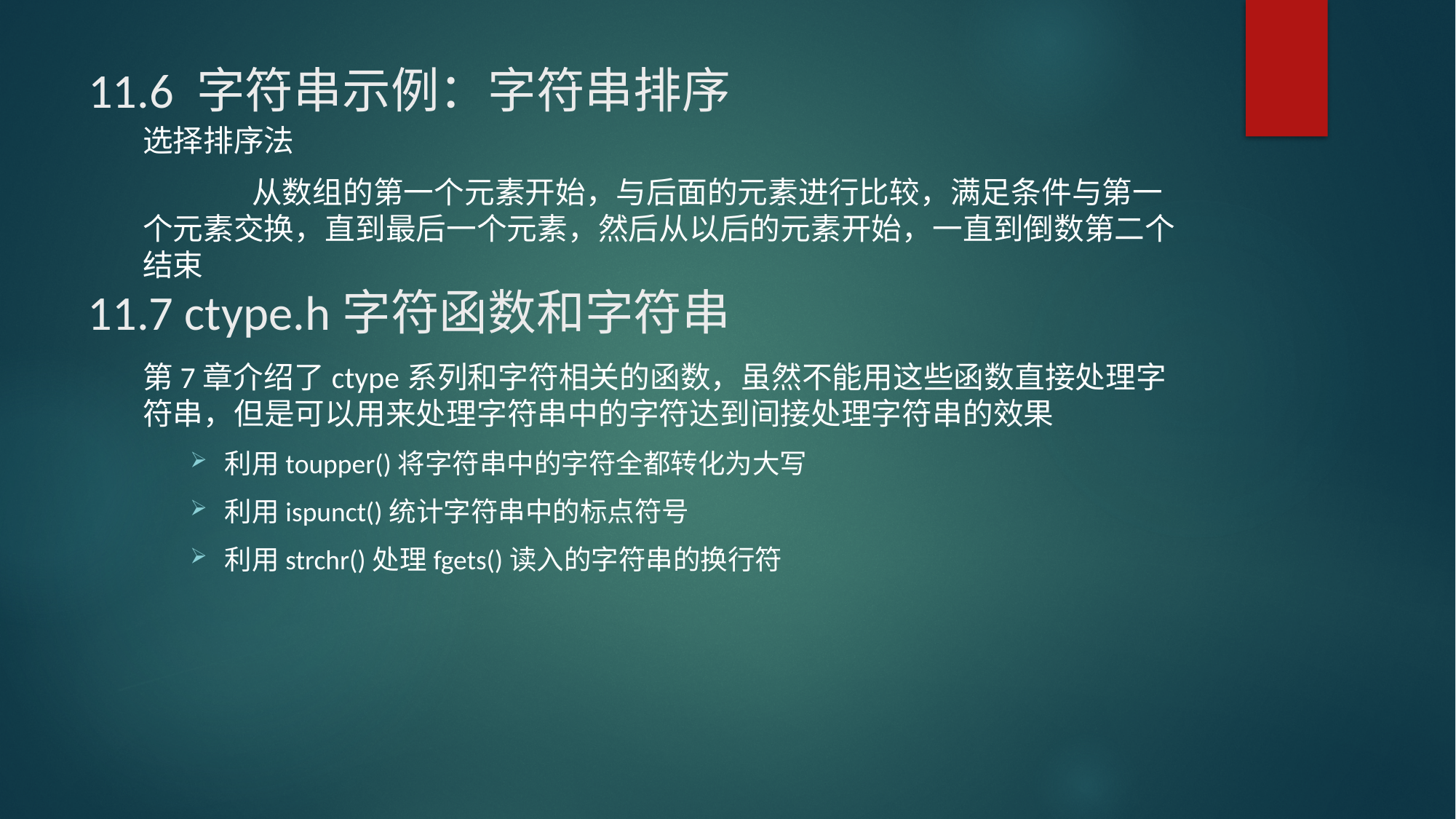

# 11.6 字符串示例：字符串排序
选择排序法
	从数组的第一个元素开始，与后面的元素进行比较，满足条件与第一个元素交换，直到最后一个元素，然后从以后的元素开始，一直到倒数第二个结束

11.7 ctype.h字符函数和字符串

第7章介绍了ctype系列和字符相关的函数，虽然不能用这些函数直接处理字符串，但是可以用来处理字符串中的字符达到间接处理字符串的效果
利用toupper()将字符串中的字符全都转化为大写
利用ispunct()统计字符串中的标点符号
利用strchr()处理fgets()读入的字符串的换行符